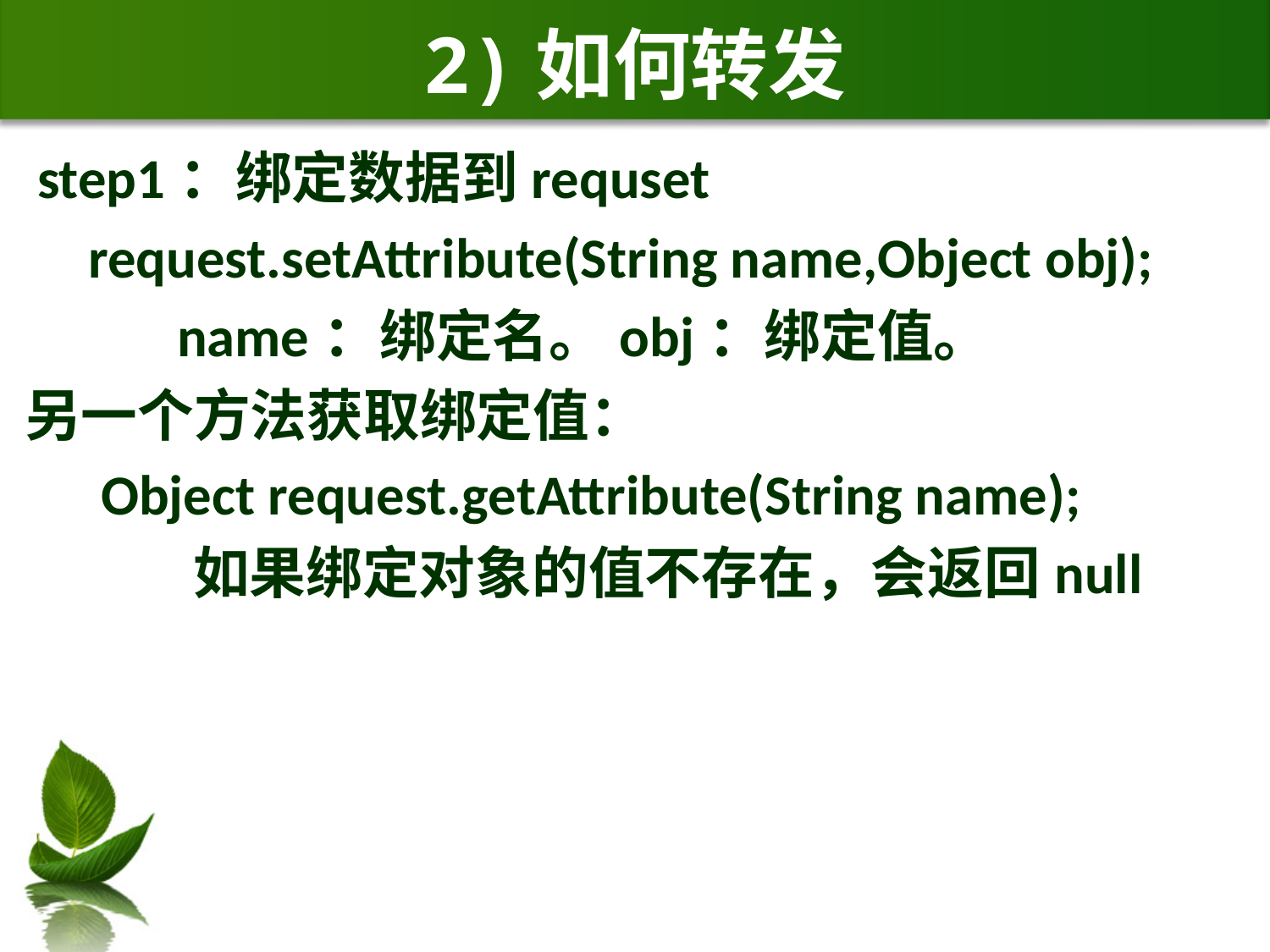

# 2)如何转发
 step1：绑定数据到requset
     request.setAttribute(String name,Object obj);
            name：绑定名。obj：绑定值。
另一个方法获取绑定值：
      Object request.getAttribute(String name);
            如果绑定对象的值不存在，会返回null